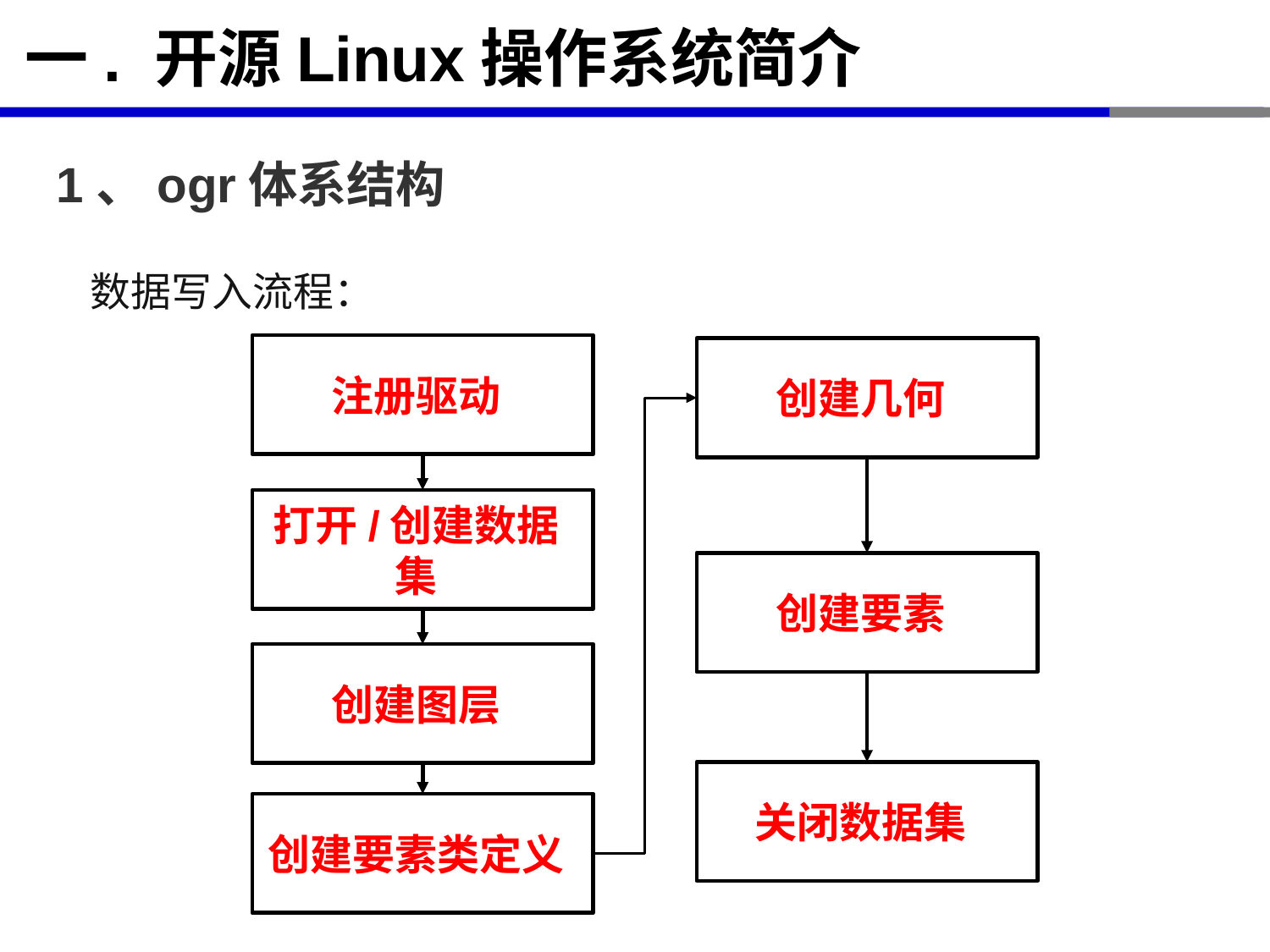

# 一. 开源Linux操作系统简介
1、ogr体系结构
数据写入流程：
注册驱动
创建几何
打开/创建数据集
创建要素
创建图层
关闭数据集
创建要素类定义